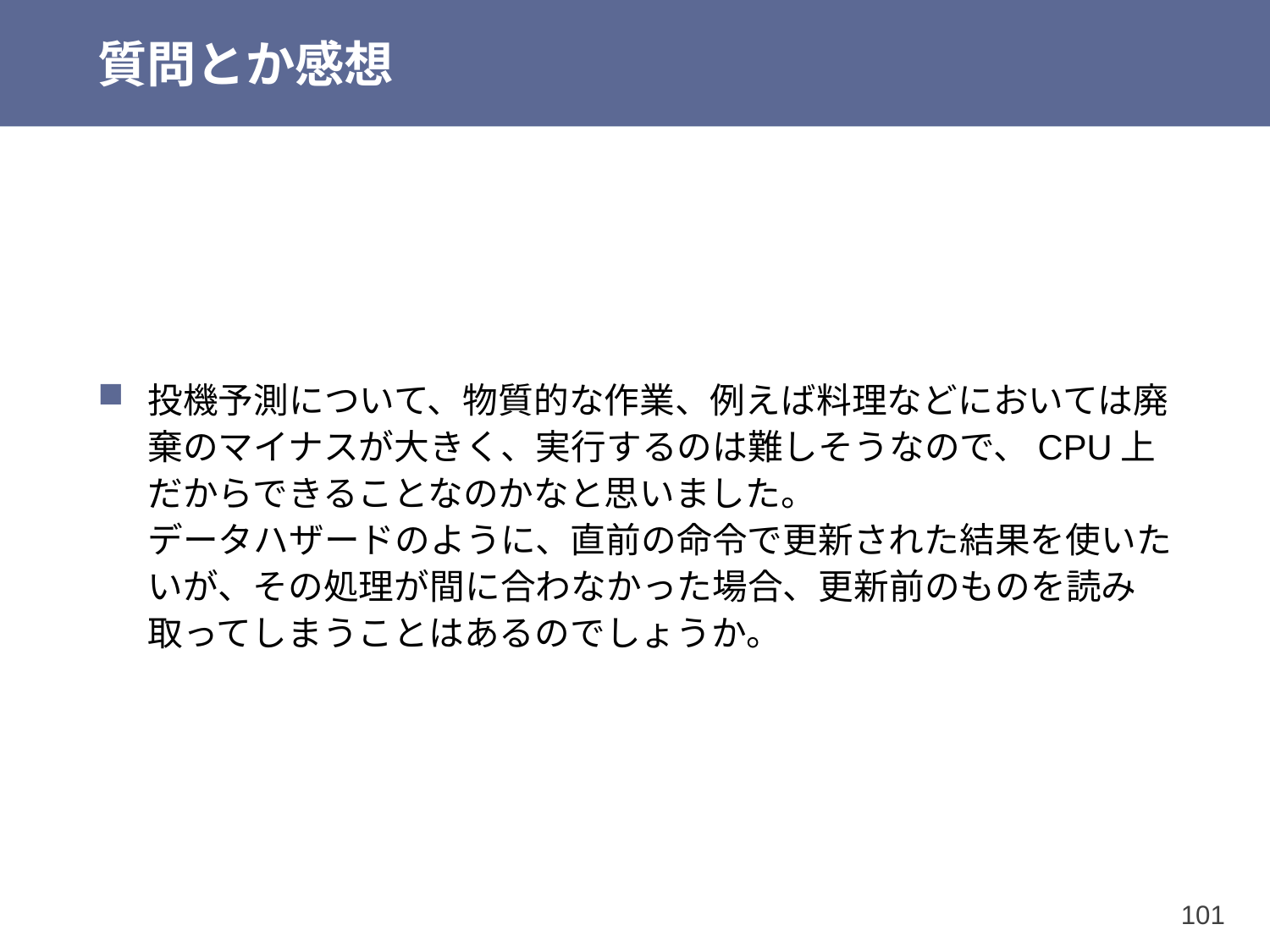

# 質問とか感想
投機予測について、物質的な作業、例えば料理などにおいては廃棄のマイナスが大きく、実行するのは難しそうなので、CPU上だからできることなのかなと思いました。
データハザードのように、直前の命令で更新された結果を使いたいが、その処理が間に合わなかった場合、更新前のものを読み取ってしまうことはあるのでしょうか。